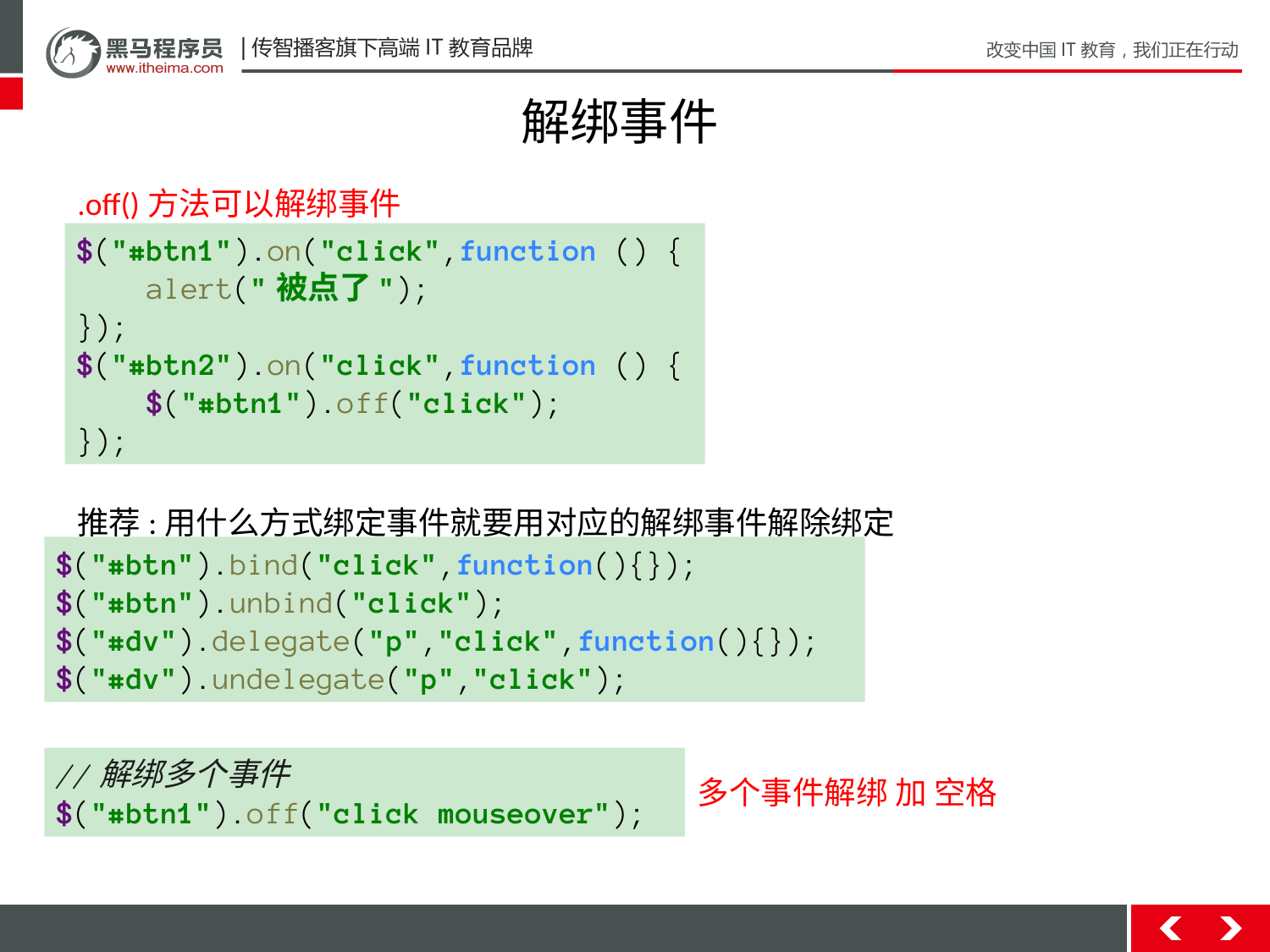

解绑事件
.off()方法可以解绑事件
$("#btn1").on("click",function () {
    alert("被点了");
});
$("#btn2").on("click",function () {
    $("#btn1").off("click");
});
推荐:用什么方式绑定事件就要用对应的解绑事件解除绑定
$("#btn").bind("click",function(){});
$("#btn").unbind("click");
$("#dv").delegate("p","click",function(){});
$("#dv").undelegate("p","click");
//解绑多个事件
$("#btn1").off("click mouseover");
多个事件解绑 加 空格